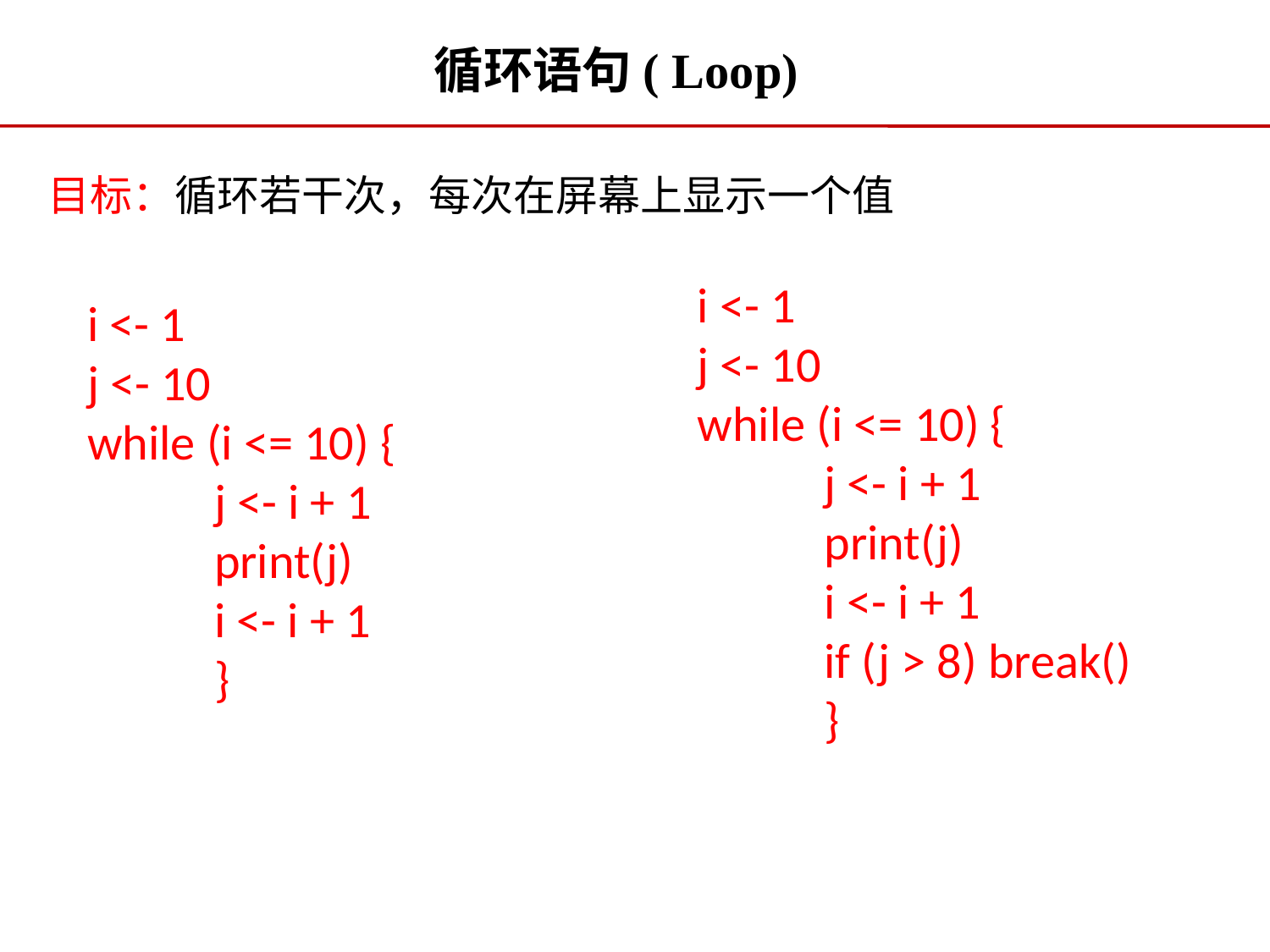

循环语句( Loop)

目标：循环若干次，每次在屏幕上显示一个值
i <- 1
j <- 10
while (i <= 10) {
	j <- i + 1
	print(j)
	i <- i + 1
	if (j > 8) break()
	}

i <- 1
j <- 10
while (i <= 10) {
	j <- i + 1
	print(j)
	i <- i + 1
	}